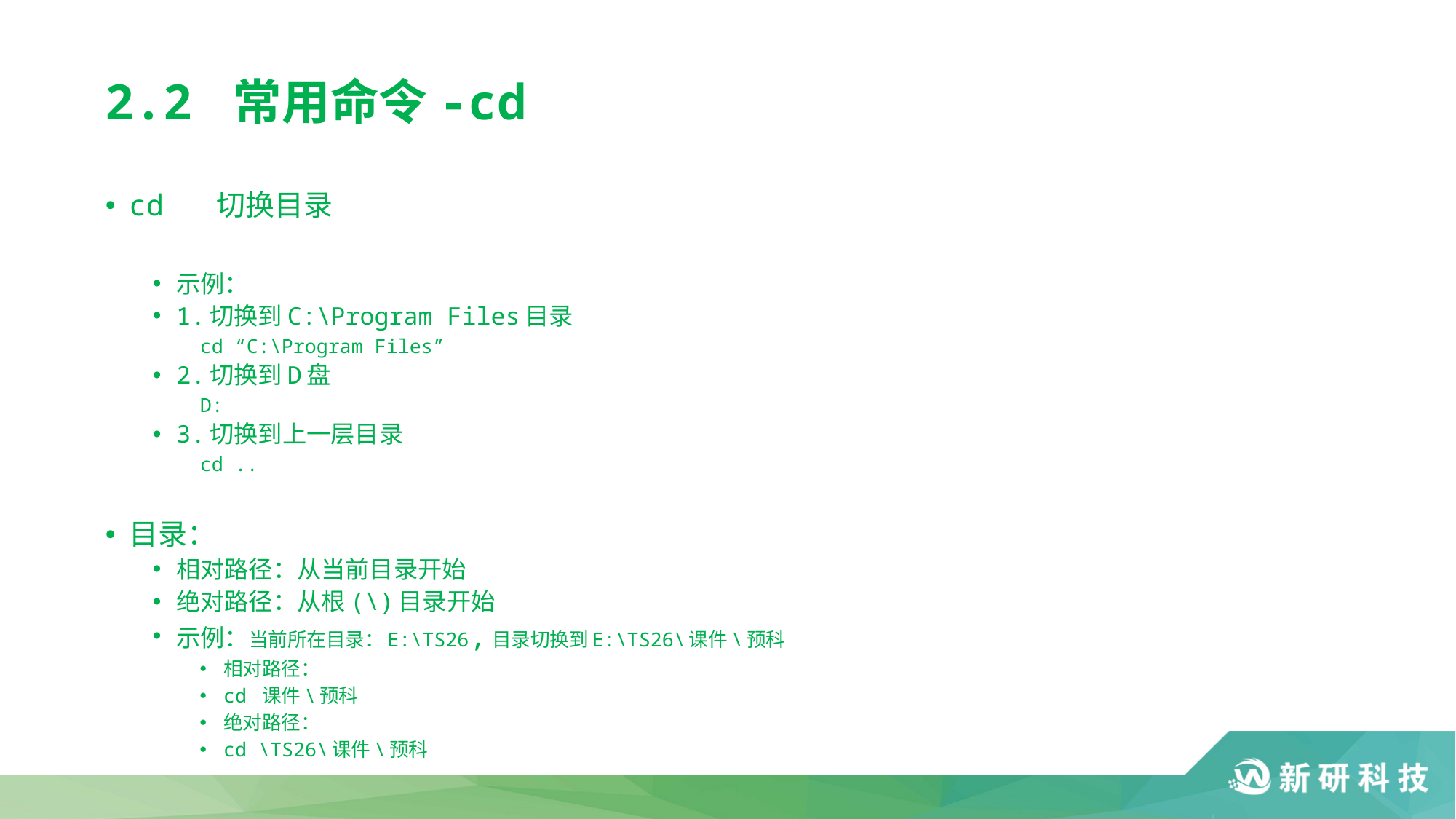

# 2.2 常用命令-cd
cd 	切换目录

示例：
1.切换到C:\Program Files目录
cd “C:\Program Files”
2.切换到D盘
D:
3.切换到上一层目录
cd ..

目录：
相对路径：从当前目录开始
绝对路径：从根(\)目录开始
示例：当前所在目录：E:\TS26,目录切换到E:\TS26\课件\预科
	相对路径：
		cd 课件\预科
	绝对路径：
		cd \TS26\课件\预科